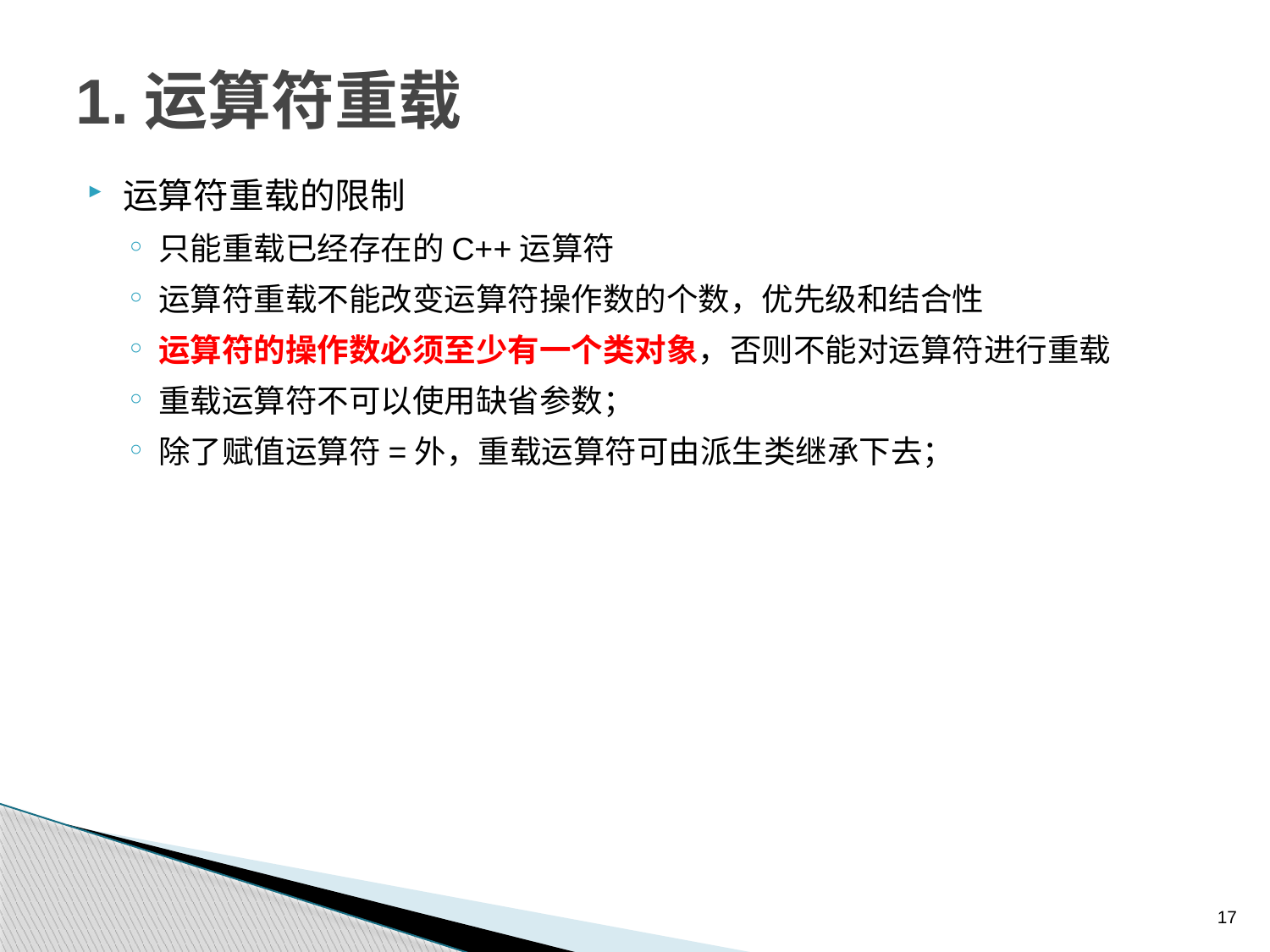

# 1.运算符重载
运算符重载的限制
只能重载已经存在的C++运算符
运算符重载不能改变运算符操作数的个数，优先级和结合性
运算符的操作数必须至少有一个类对象，否则不能对运算符进行重载
重载运算符不可以使用缺省参数；
除了赋值运算符=外，重载运算符可由派生类继承下去；

17